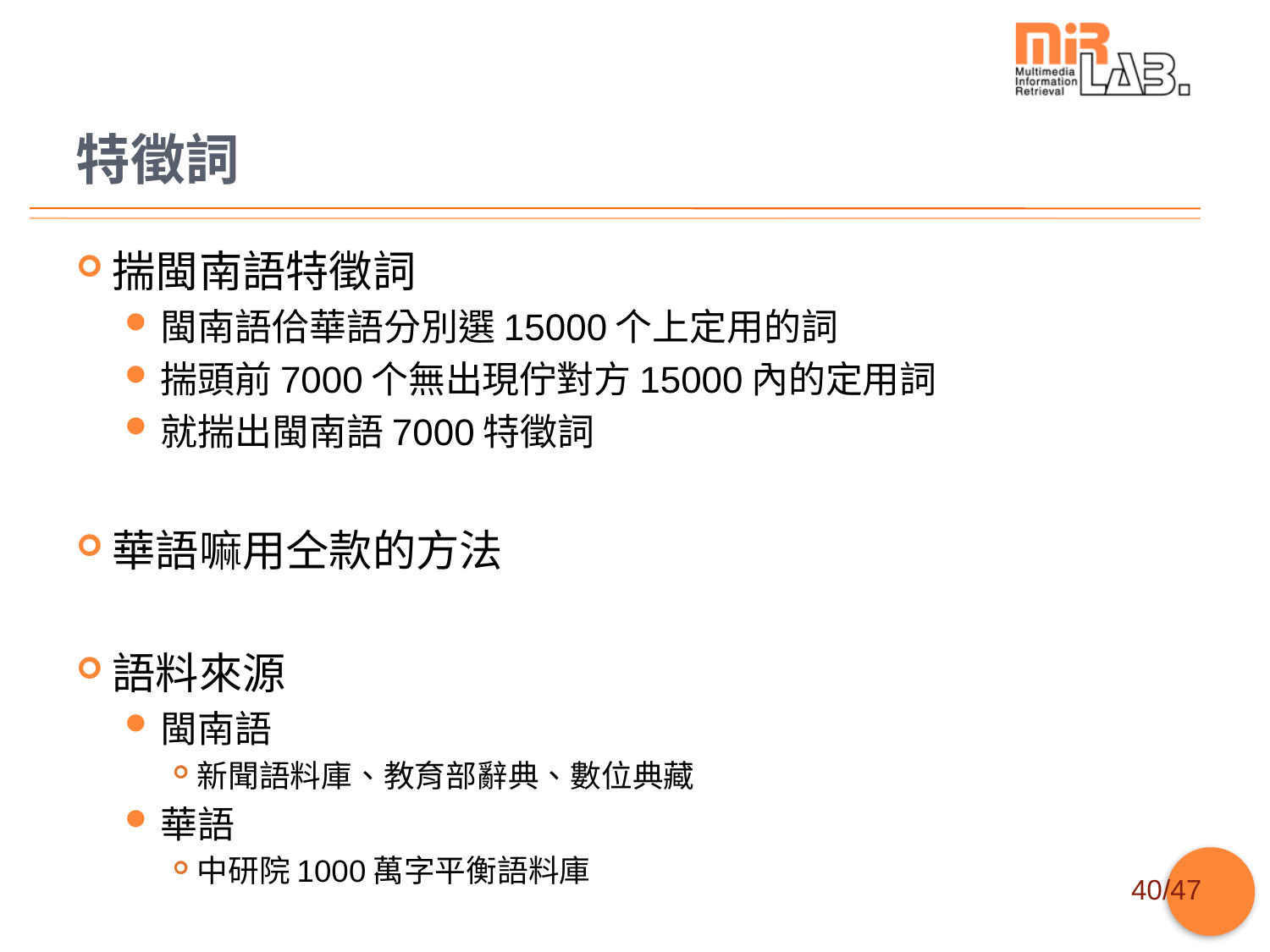

# 特徵詞
揣閩南語特徵詞
閩南語佮華語分別選15000个上定用的詞
揣頭前7000个無出現佇對方15000內的定用詞
就揣出閩南語7000特徵詞

華語嘛用仝款的方法

語料來源
閩南語
新聞語料庫、教育部辭典、數位典藏
華語
中研院1000萬字平衡語料庫